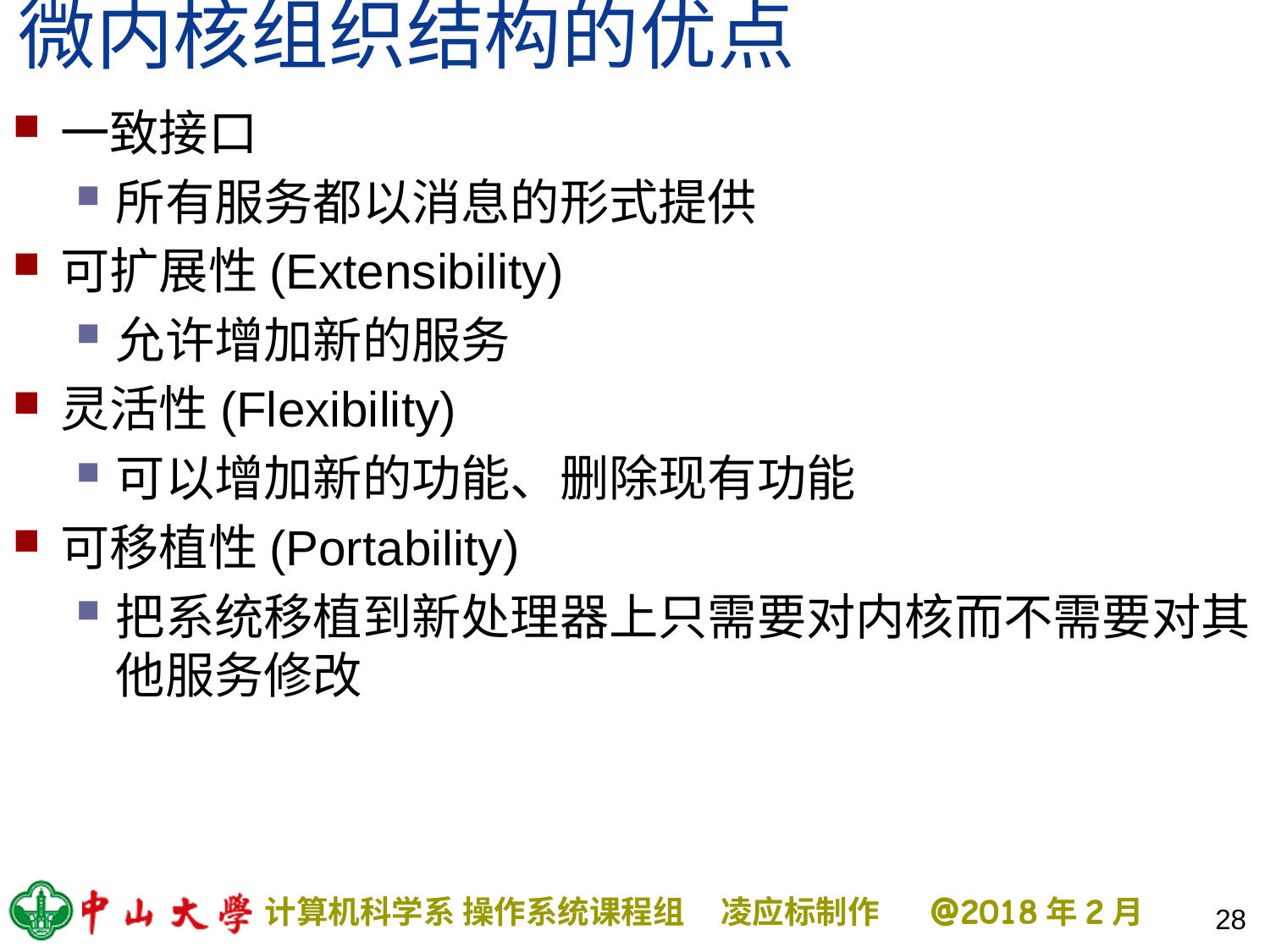

# 微内核组织结构的优点
一致接口
所有服务都以消息的形式提供
可扩展性(Extensibility)
允许增加新的服务
灵活性(Flexibility)
可以增加新的功能、删除现有功能
可移植性(Portability)
把系统移植到新处理器上只需要对内核而不需要对其他服务修改
28